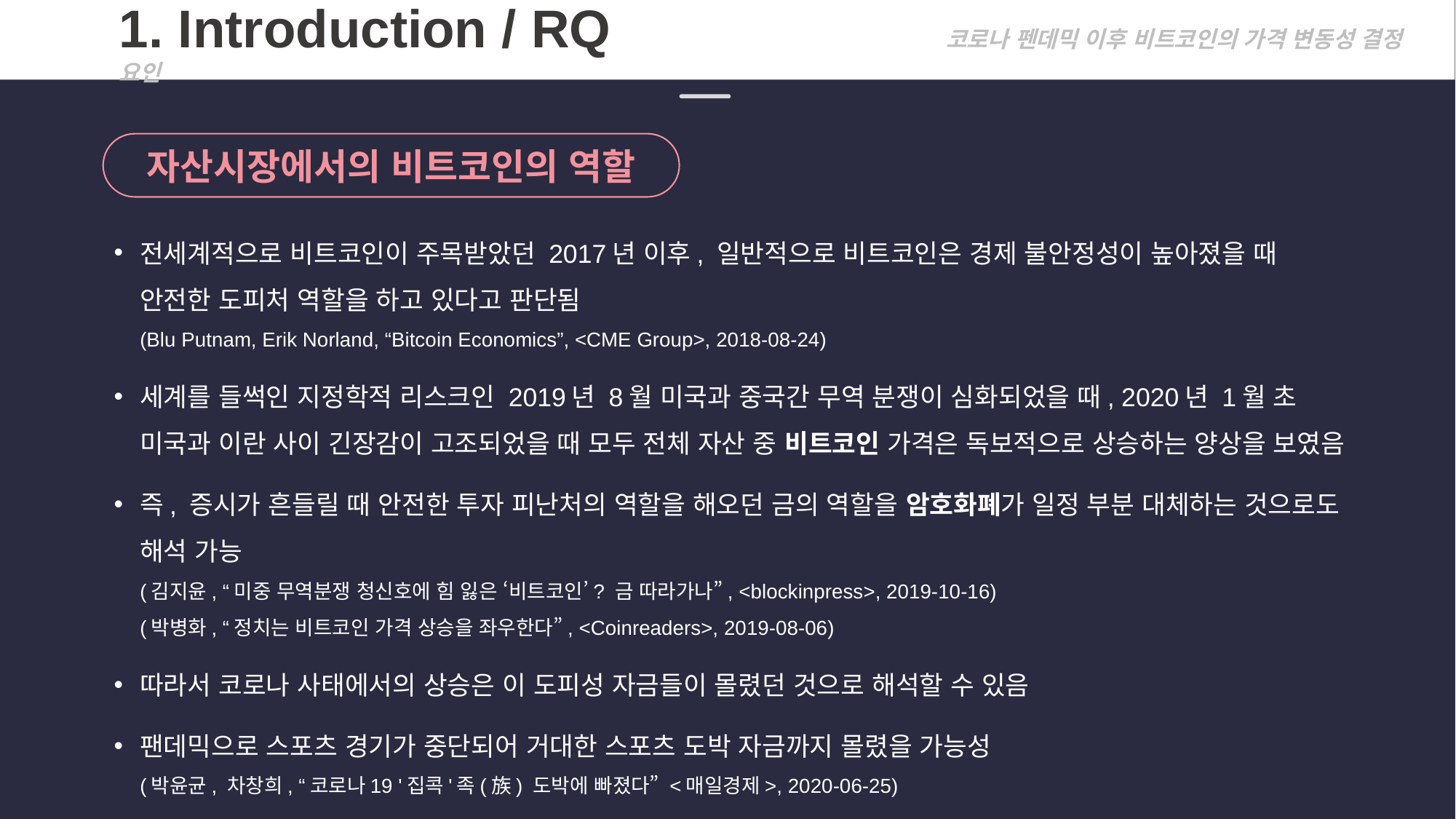

1. Introduction / RQ			         코로나 펜데믹 이후 비트코인의 가격 변동성 결정 요인

자산시장에서의 비트코인의 역할
전세계적으로 비트코인이 주목받았던 2017년 이후, 일반적으로 비트코인은 경제 불안정성이 높아졌을 때 안전한 도피처 역할을 하고 있다고 판단됨
(Blu Putnam, Erik Norland, “Bitcoin Economics”, <CME Group>, 2018-08-24)
세계를 들썩인 지정학적 리스크인 2019년 8월 미국과 중국간 무역 분쟁이 심화되었을 때, 2020년 1월 초 미국과 이란 사이 긴장감이 고조되었을 때 모두 전체 자산 중 비트코인 가격은 독보적으로 상승하는 양상을 보였음
즉, 증시가 흔들릴 때 안전한 투자 피난처의 역할을 해오던 금의 역할을 암호화폐가 일정 부분 대체하는 것으로도 해석 가능
(김지윤, “미중 무역분쟁 청신호에 힘 잃은 ‘비트코인’? 금 따라가나”, <blockinpress>, 2019-10-16)
(박병화, “정치는 비트코인 가격 상승을 좌우한다”, <Coinreaders>, 2019-08-06)
따라서 코로나 사태에서의 상승은 이 도피성 자금들이 몰렸던 것으로 해석할 수 있음
팬데믹으로 스포츠 경기가 중단되어 거대한 스포츠 도박 자금까지 몰렸을 가능성
(박윤균, 차창희, “코로나19 '집콕'족(族) 도박에 빠졌다” <매일경제>, 2020-06-25)